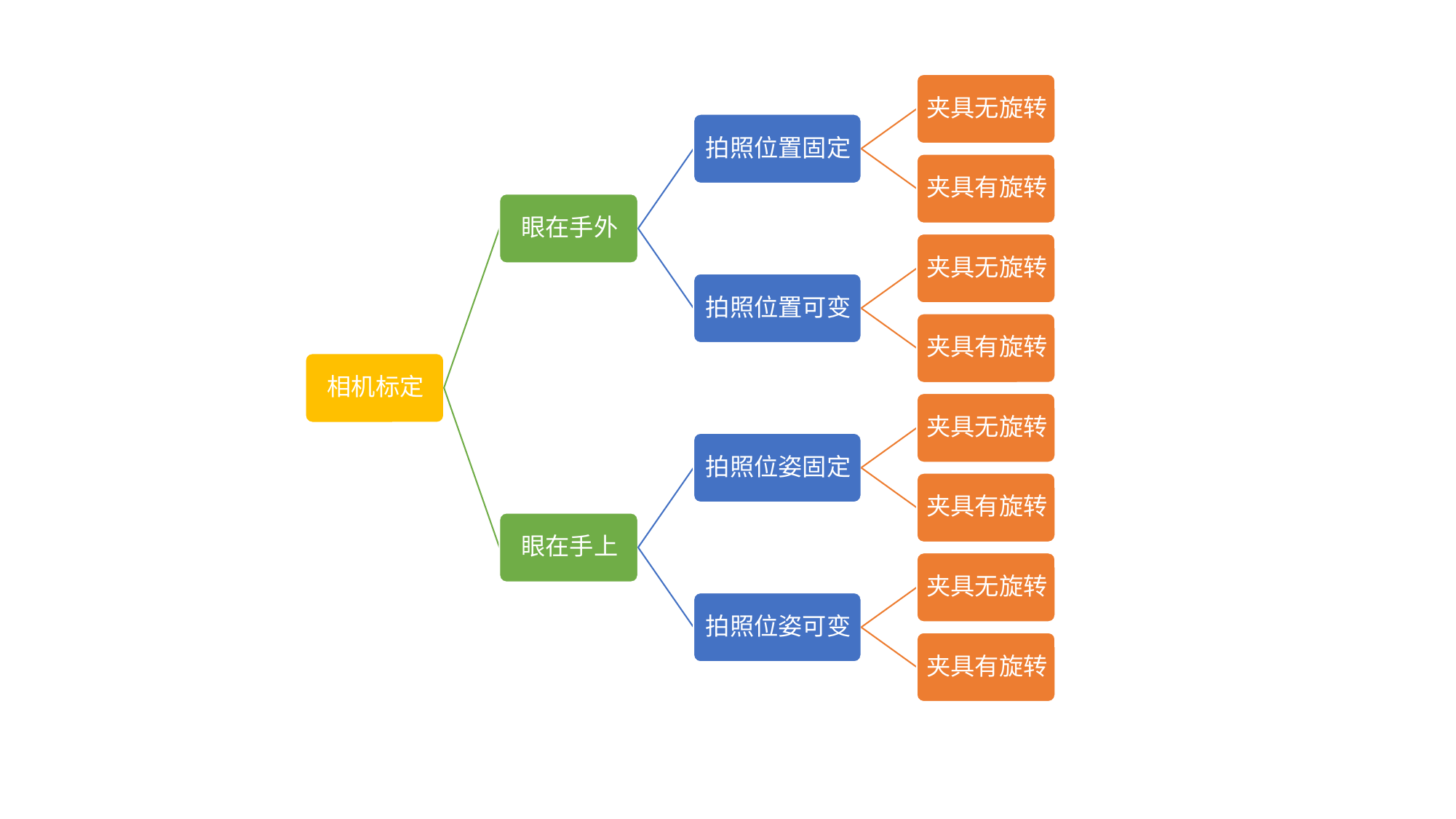

相机标定

眼在手外

拍照位置固定

夹具无旋转

夹具有旋转

拍照位置可变

夹具无旋转

夹具有旋转

眼在手上

拍照位姿固定

夹具无旋转

夹具有旋转

拍照位姿可变

夹具无旋转

夹具有旋转